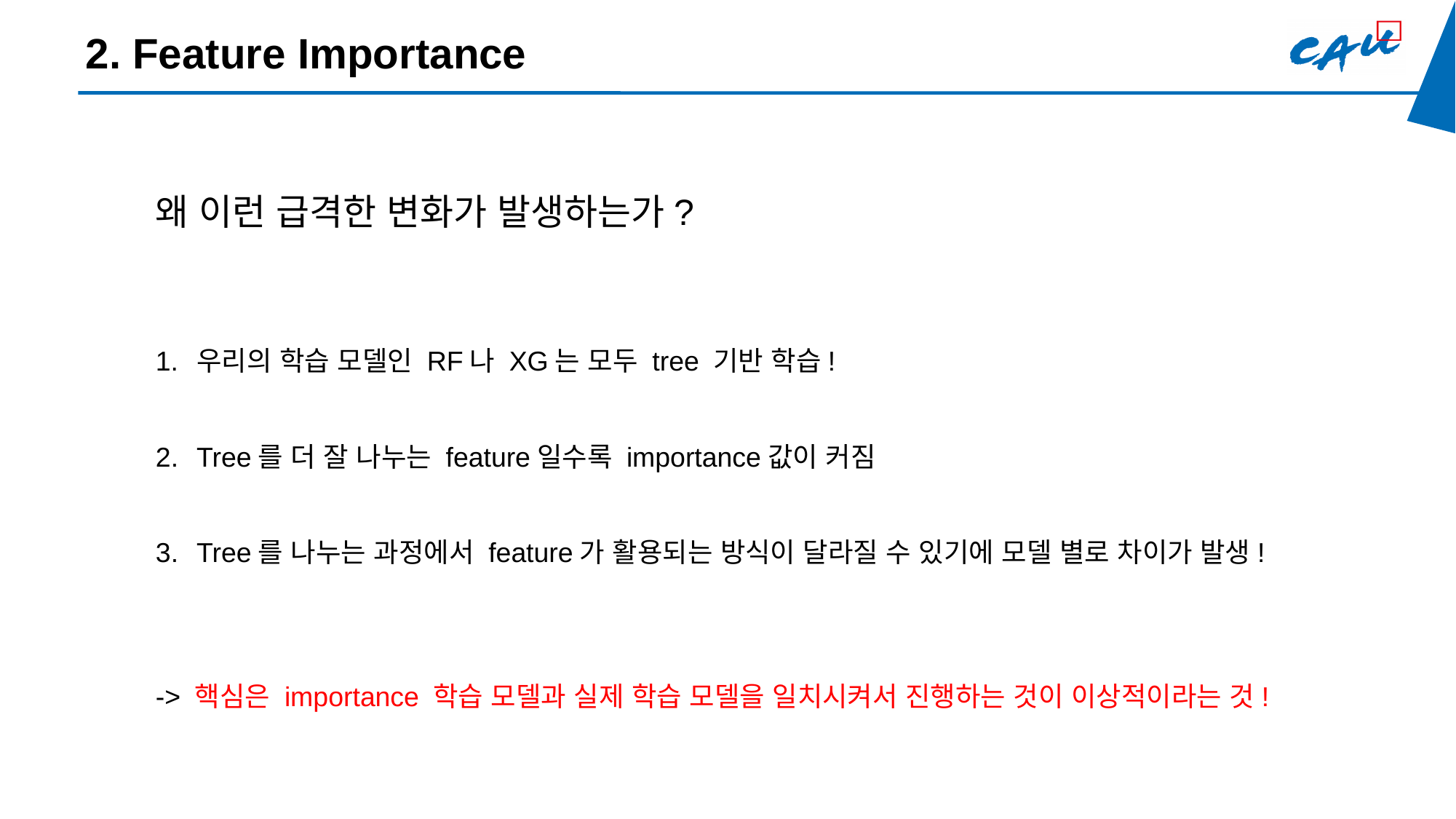

2. Feature Importance
왜 이런 급격한 변화가 발생하는가?

우리의 학습 모델인 RF나 XG는 모두 tree 기반 학습!

Tree를 더 잘 나누는 feature일수록 importance값이 커짐

Tree를 나누는 과정에서 feature가 활용되는 방식이 달라질 수 있기에 모델 별로 차이가 발생!

-> 핵심은 importance 학습 모델과 실제 학습 모델을 일치시켜서 진행하는 것이 이상적이라는 것!